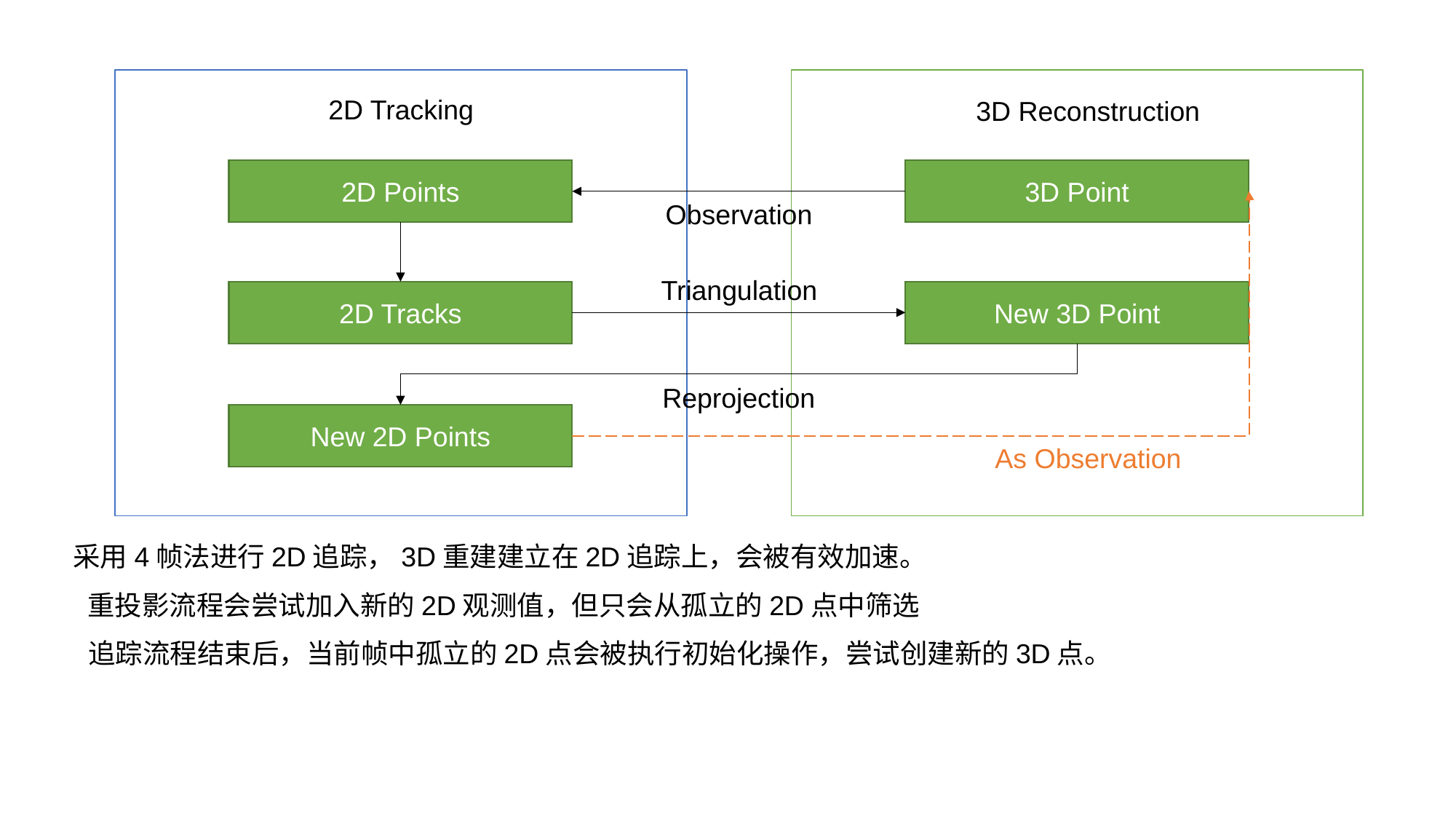

2D Tracking
3D Reconstruction
2D Points
3D Point
Observation
Triangulation
New 3D Point
2D Tracks
Reprojection
New 2D Points
As Observation
采用4帧法进行2D追踪，3D重建建立在2D追踪上，会被有效加速。
重投影流程会尝试加入新的2D观测值，但只会从孤立的2D点中筛选
追踪流程结束后，当前帧中孤立的2D点会被执行初始化操作，尝试创建新的3D点。